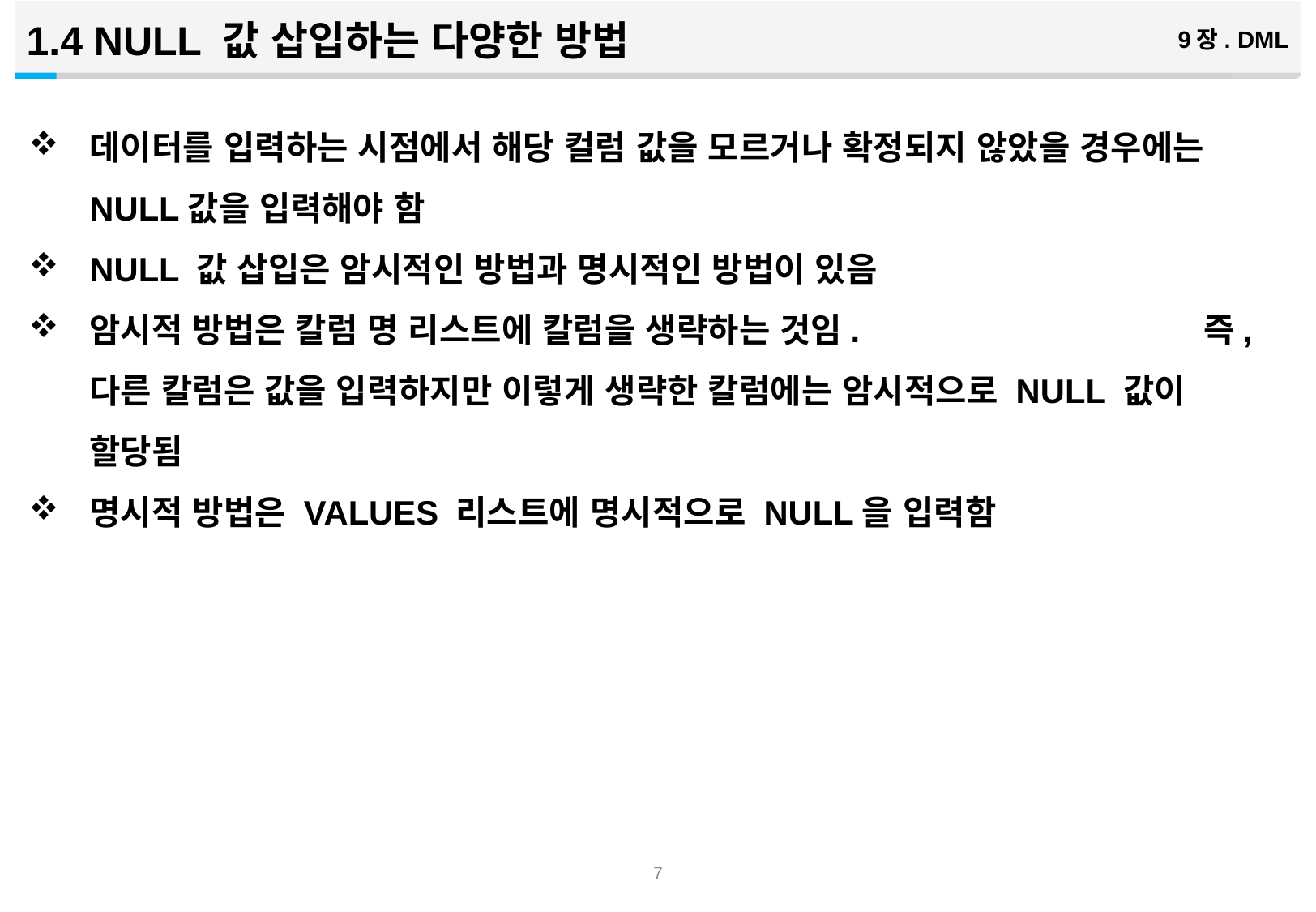

1.4 NULL 값 삽입하는 다양한 방법
9장. DML
데이터를 입력하는 시점에서 해당 컬럼 값을 모르거나 확정되지 않았을 경우에는 NULL값을 입력해야 함
NULL 값 삽입은 암시적인 방법과 명시적인 방법이 있음
암시적 방법은 칼럼 명 리스트에 칼럼을 생략하는 것임.                                    즉, 다른 칼럼은 값을 입력하지만 이렇게 생략한 칼럼에는 암시적으로 NULL 값이 할당됨
명시적 방법은 VALUES 리스트에 명시적으로 NULL을 입력함

7